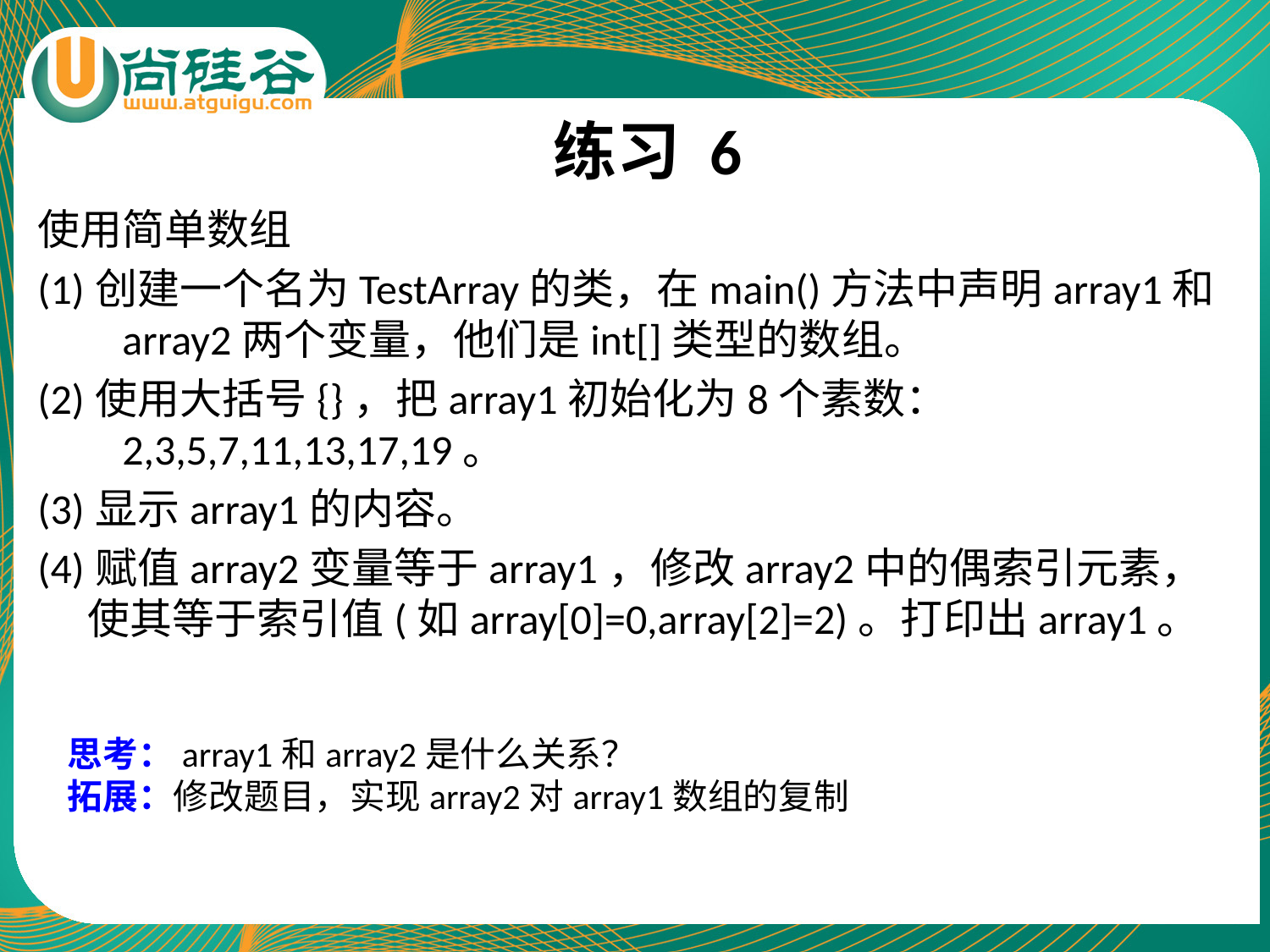

# 练习 6
使用简单数组
(1)创建一个名为TestArray的类，在main()方法中声明array1和array2两个变量，他们是int[]类型的数组。
(2)使用大括号{}，把array1初始化为8个素数：2,3,5,7,11,13,17,19。
(3)显示array1的内容。
(4)赋值array2变量等于array1，修改array2中的偶索引元素，使其等于索引值(如array[0]=0,array[2]=2)。打印出array1。

思考：array1和array2是什么关系？
拓展：修改题目，实现array2对array1数组的复制